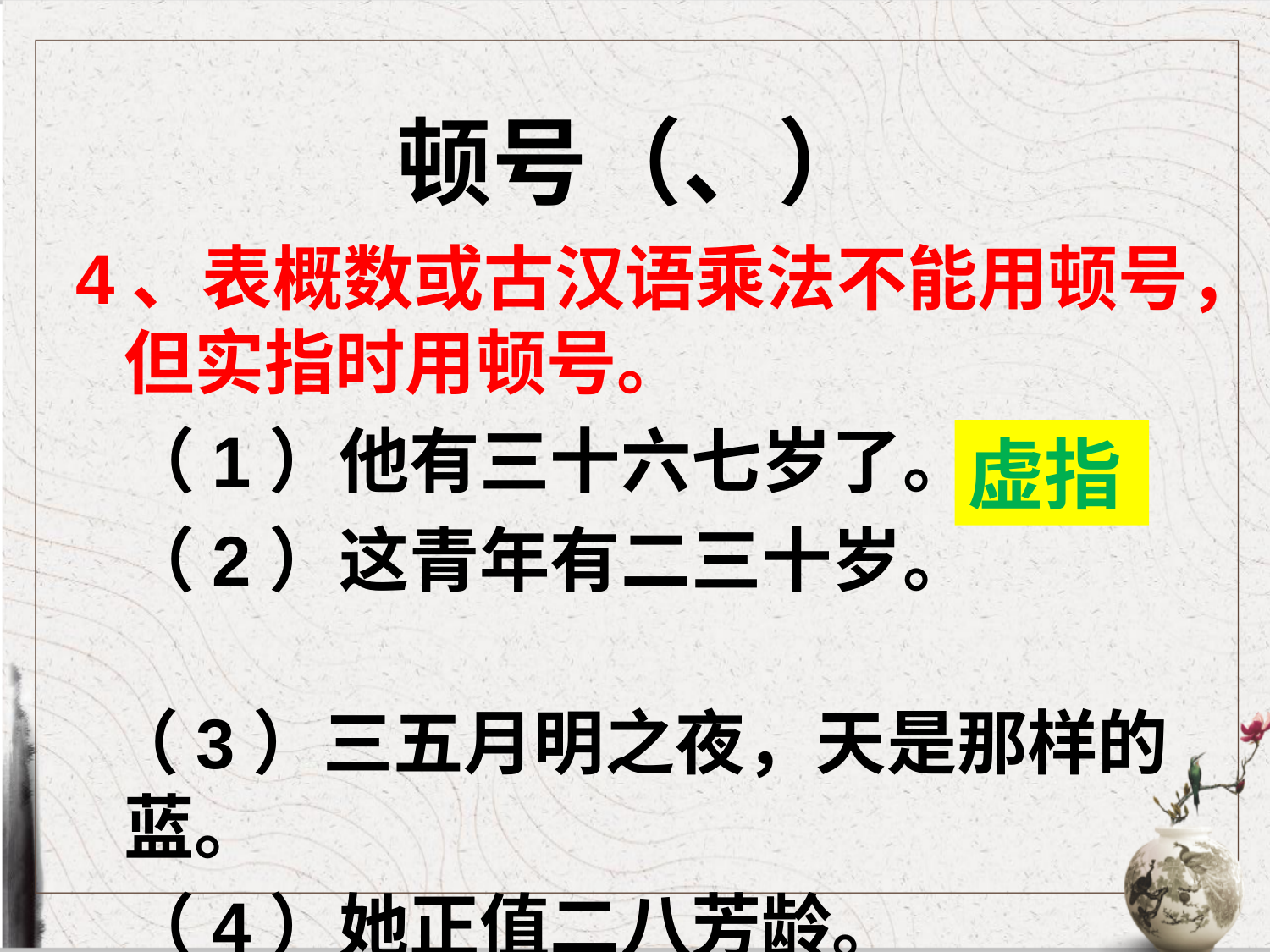

# 顿号（、）
4、表概数或古汉语乘法不能用顿号，但实指时用顿号。
  （1）他有三十六七岁了。
  （2）这青年有二三十岁。
 （3）三五月明之夜，天是那样的蓝。
  （4）她正值二八芳龄。
虚指